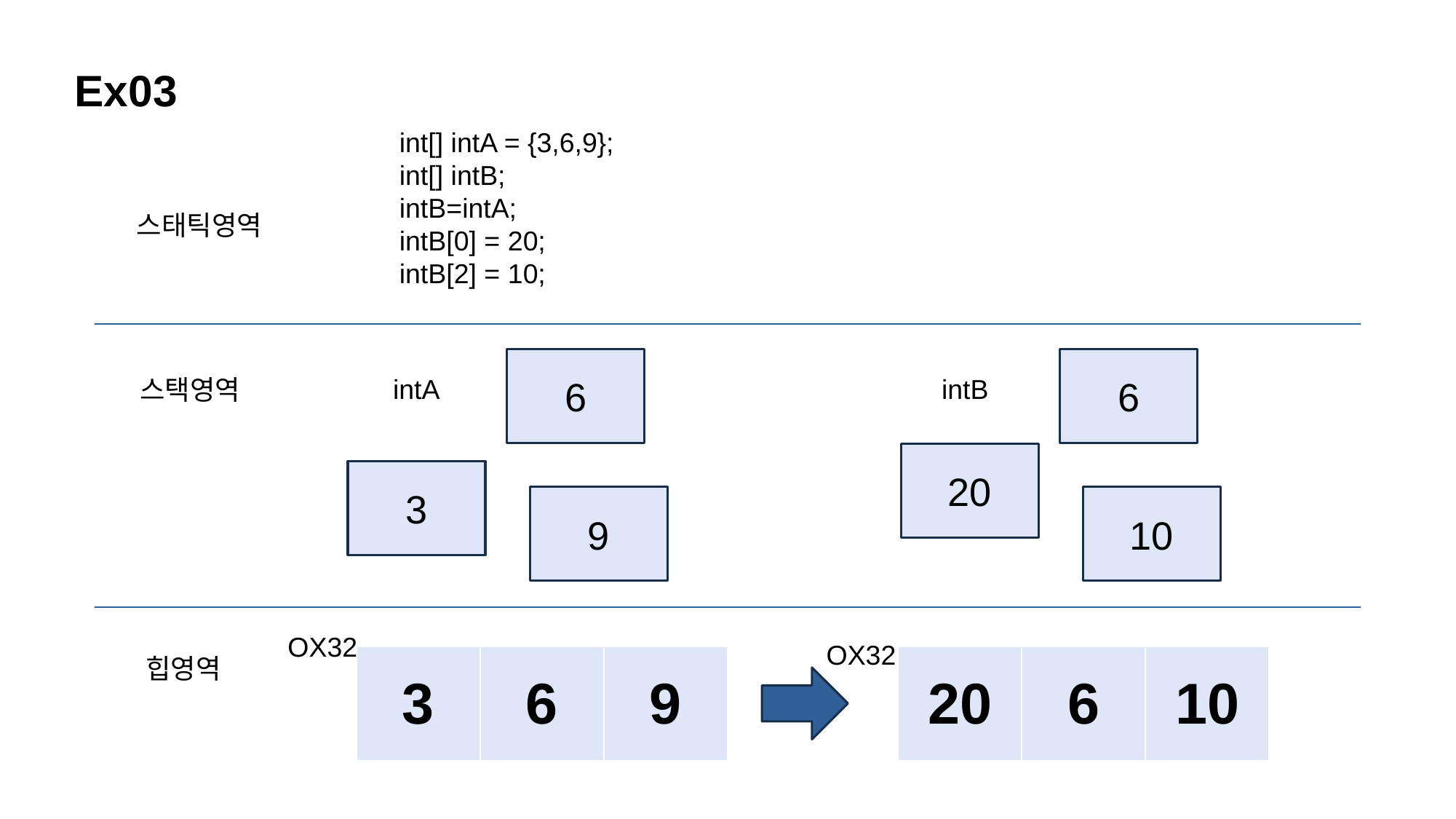

Ex03
int[] intA = {3,6,9};
int[] intB;
intB=intA;
intB[0] = 20;
intB[2] = 10;
스태틱영역
6
6
intA
intB
스택영역
20
3
9
10
OX32
OX32
힙영역
| 3 | 6 | 9 |
| --- | --- | --- |
| 20 | 6 | 10 |
| --- | --- | --- |